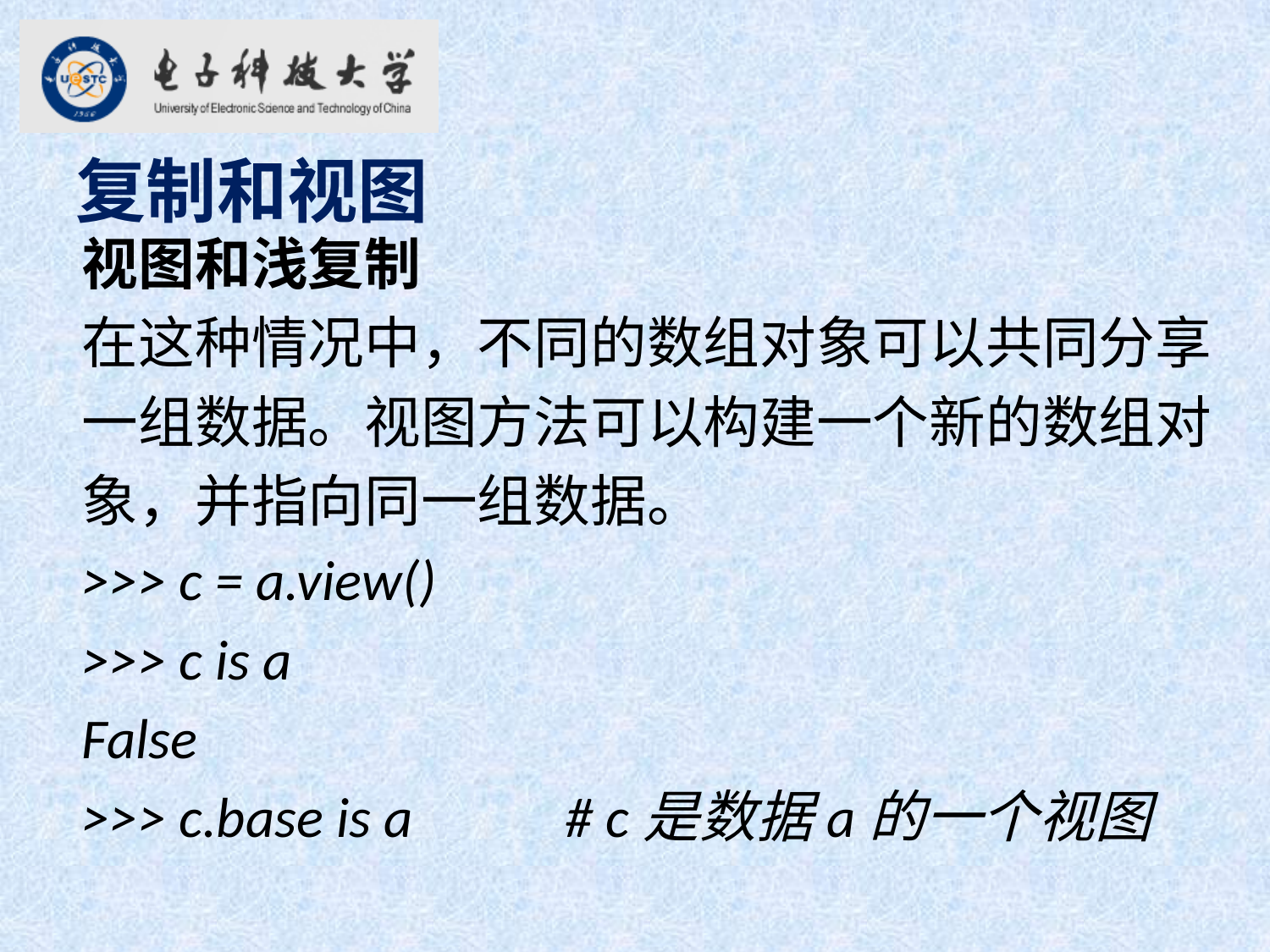

复制和视图
视图和浅复制
在这种情况中，不同的数组对象可以共同分享
一组数据。视图方法可以构建一个新的数组对
象，并指向同一组数据。
>>> c = a.view()
>>> c is a
False
>>> c.base is a            # c是数据a的一个视图